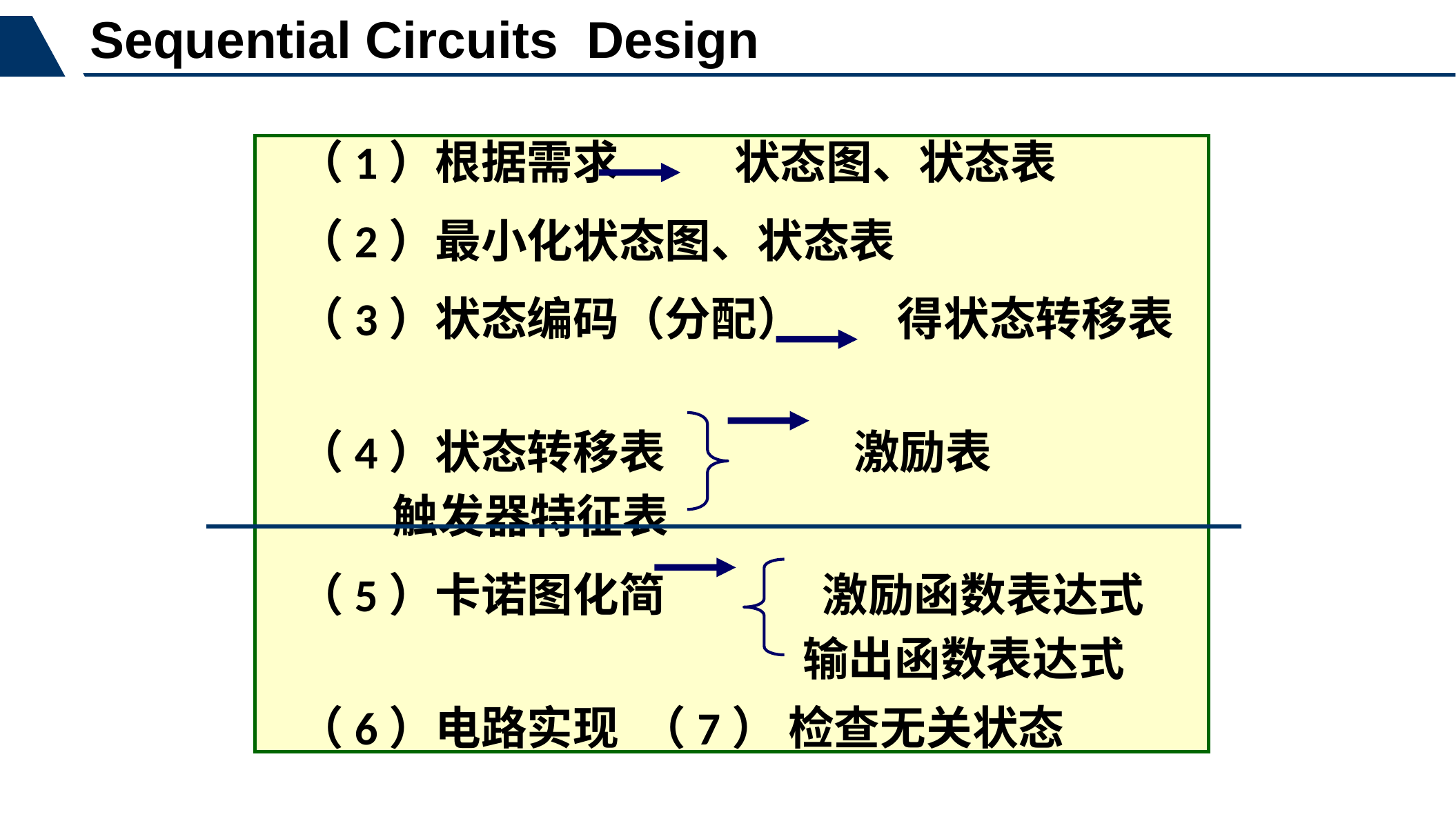

Sequential Circuits  Design

  （1）根据需求           状态图、状态表
  （2）最小化状态图、状态表
  （3）状态编码（分配）         得状态转移表
  （4）状态转移表                  激励表
           触发器特征表
  （5）卡诺图化简               激励函数表达式
                                                  输出函数表达式
  （6）电路实现  （7） 检查无关状态